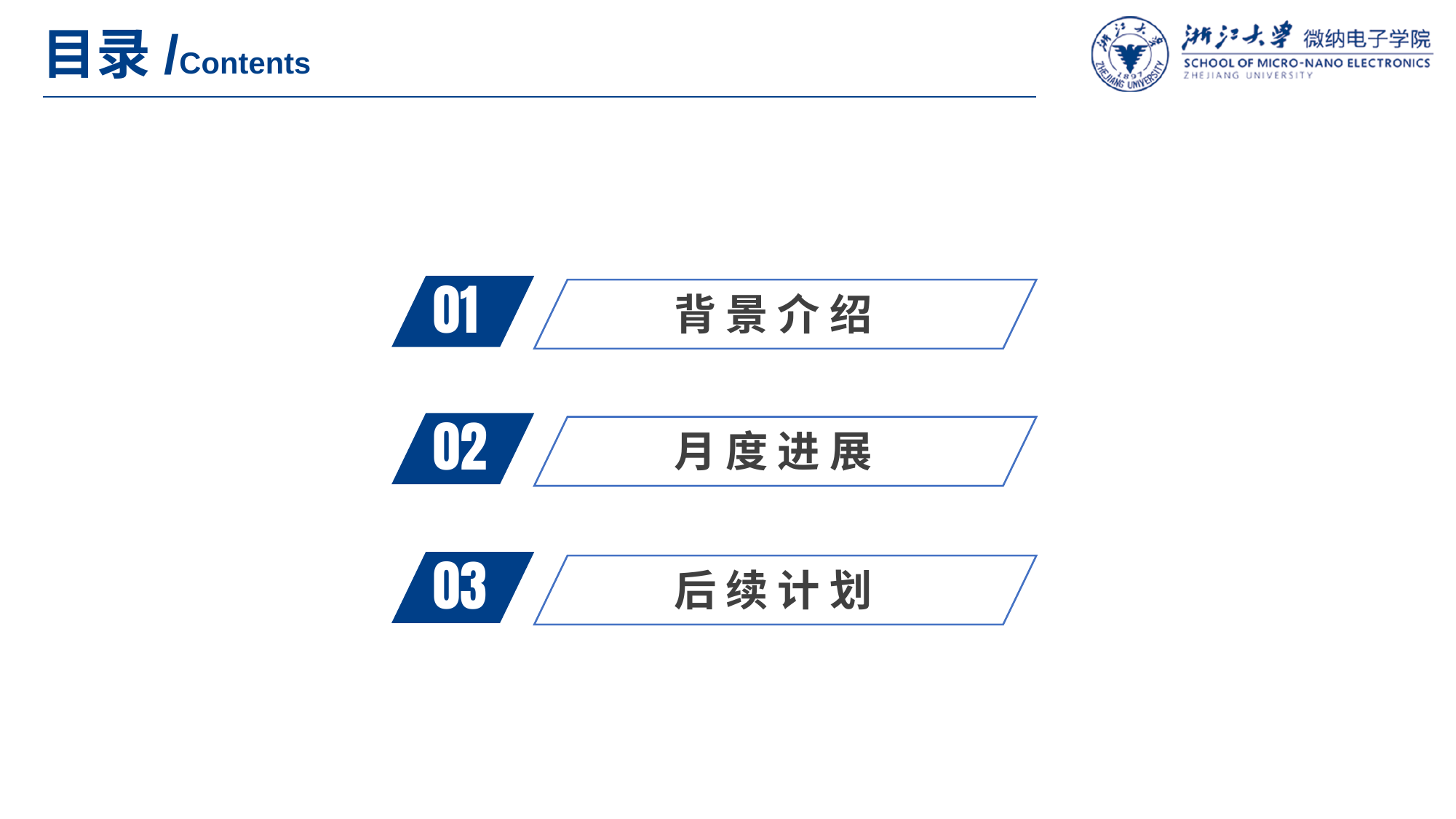

目录/Contents
01

背 景 介 绍
02

月 度 进 展
03

后 续 计 划